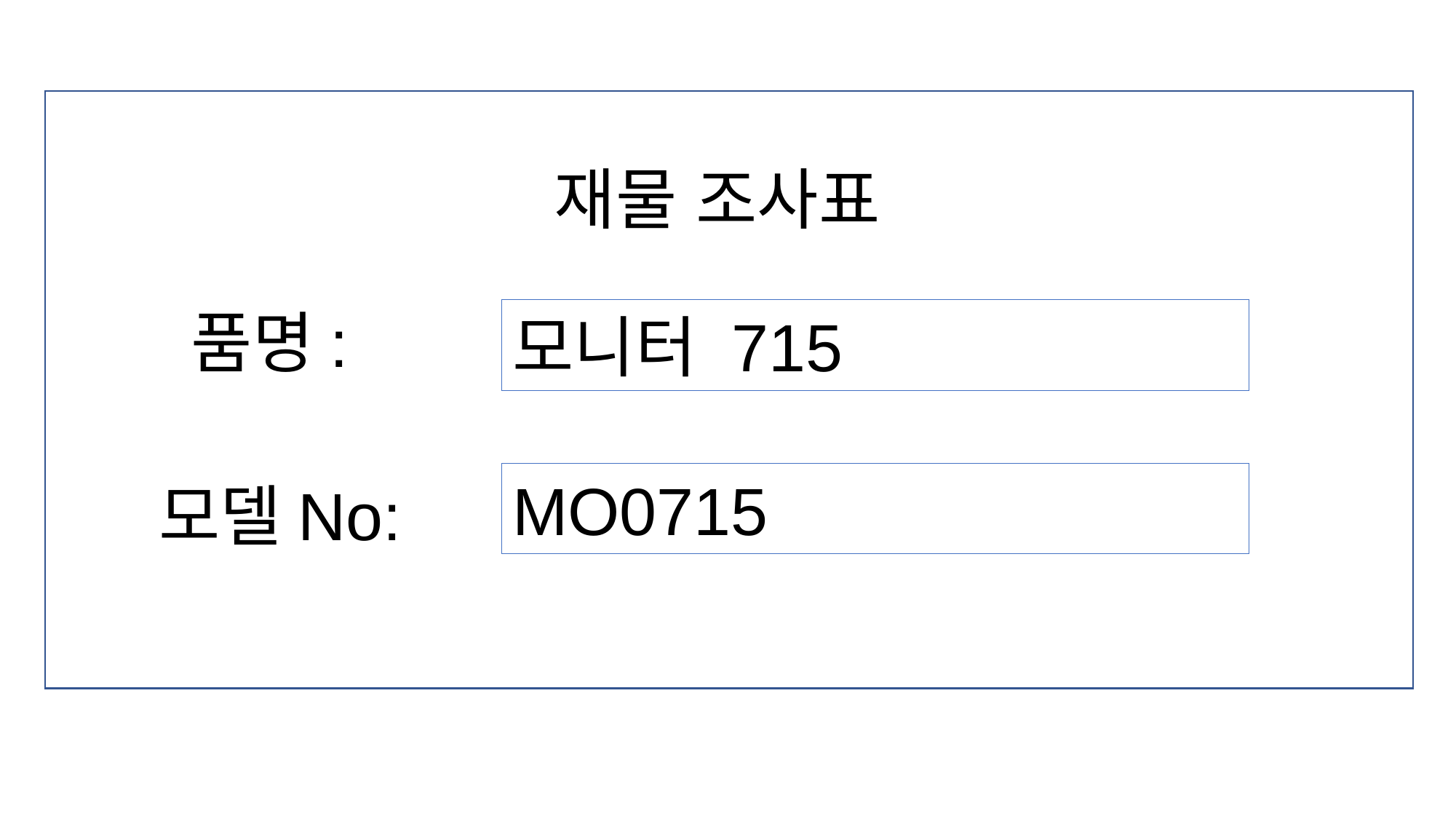

재물 조사표
품명:
모니터 715
MO0715
모델No: